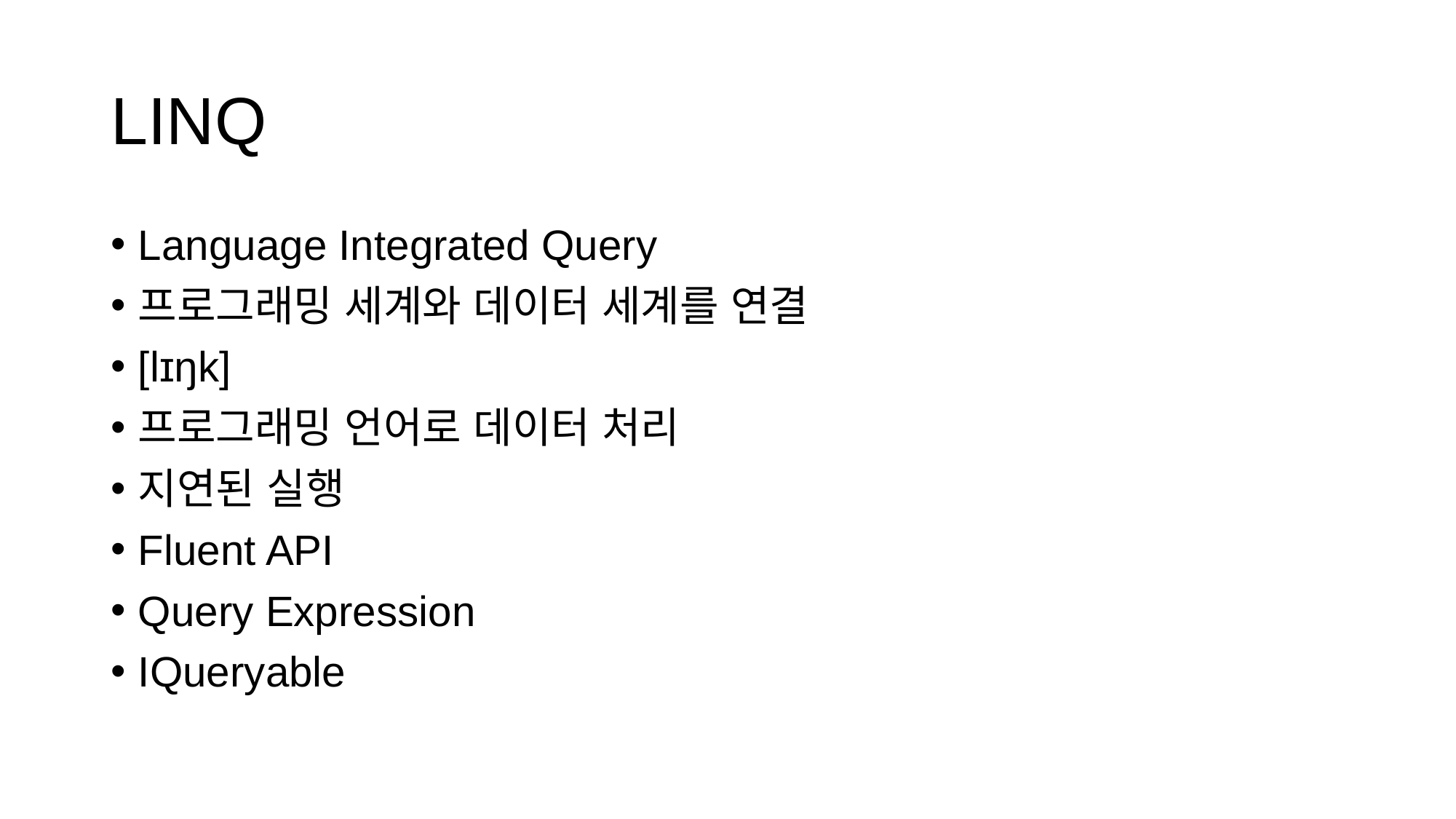

# LINQ
Language Integrated Query
프로그래밍 세계와 데이터 세계를 연결
[lɪŋk]
프로그래밍 언어로 데이터 처리
지연된 실행
Fluent API
Query Expression
IQueryable